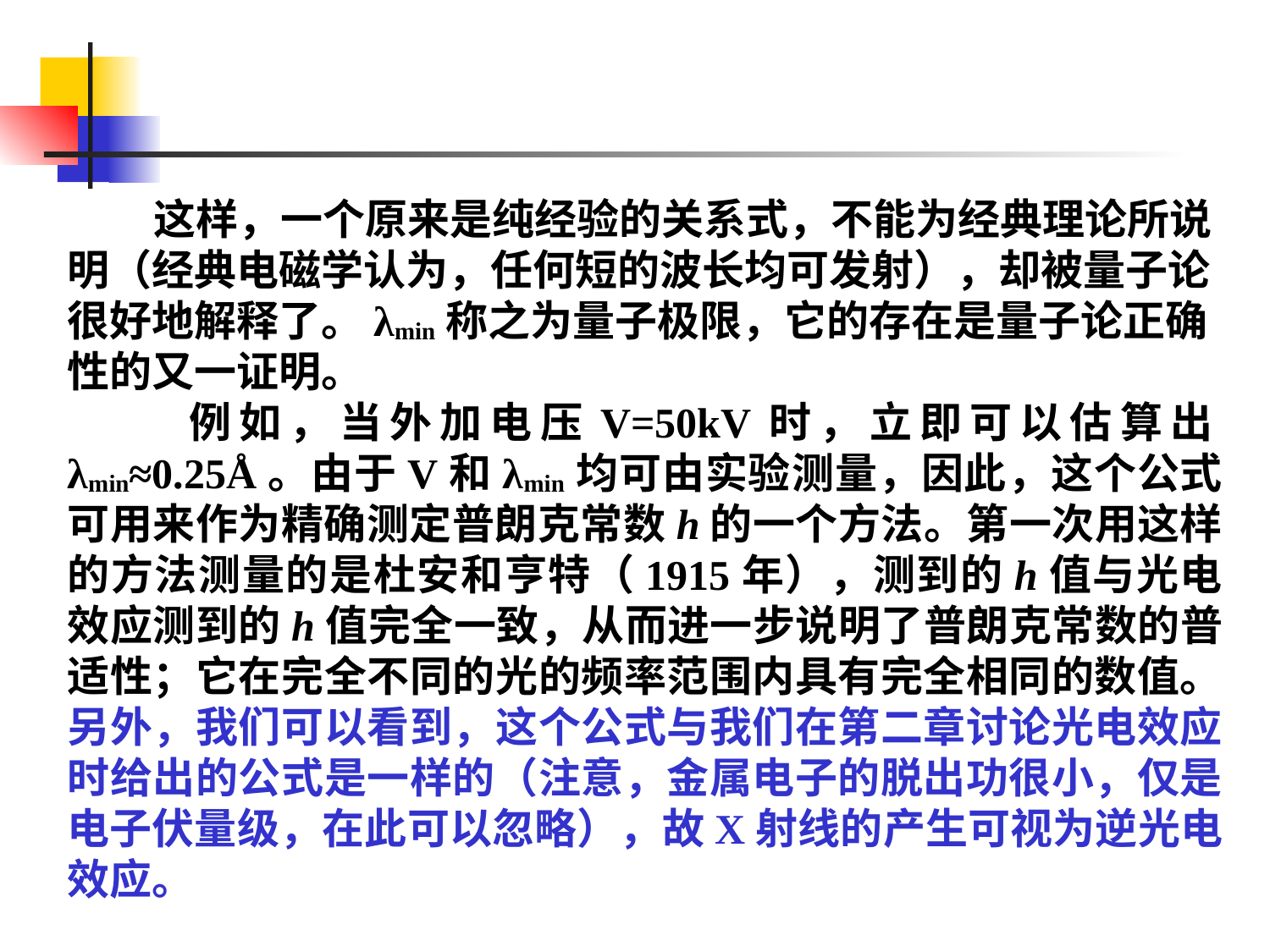

这样，一个原来是纯经验的关系式，不能为经典理论所说明（经典电磁学认为，任何短的波长均可发射），却被量子论很好地解释了。λmin称之为量子极限，它的存在是量子论正确性的又一证明。
      例如，当外加电压V=50kV时，立即可以估算出λmin≈0.25Å。由于V和λmin均可由实验测量，因此，这个公式可用来作为精确测定普朗克常数h的一个方法。第一次用这样的方法测量的是杜安和亨特（1915年），测到的h值与光电效应测到的h值完全一致，从而进一步说明了普朗克常数的普适性；它在完全不同的光的频率范围内具有完全相同的数值。另外，我们可以看到，这个公式与我们在第二章讨论光电效应时给出的公式是一样的（注意，金属电子的脱出功很小，仅是电子伏量级，在此可以忽略），故X射线的产生可视为逆光电效应。